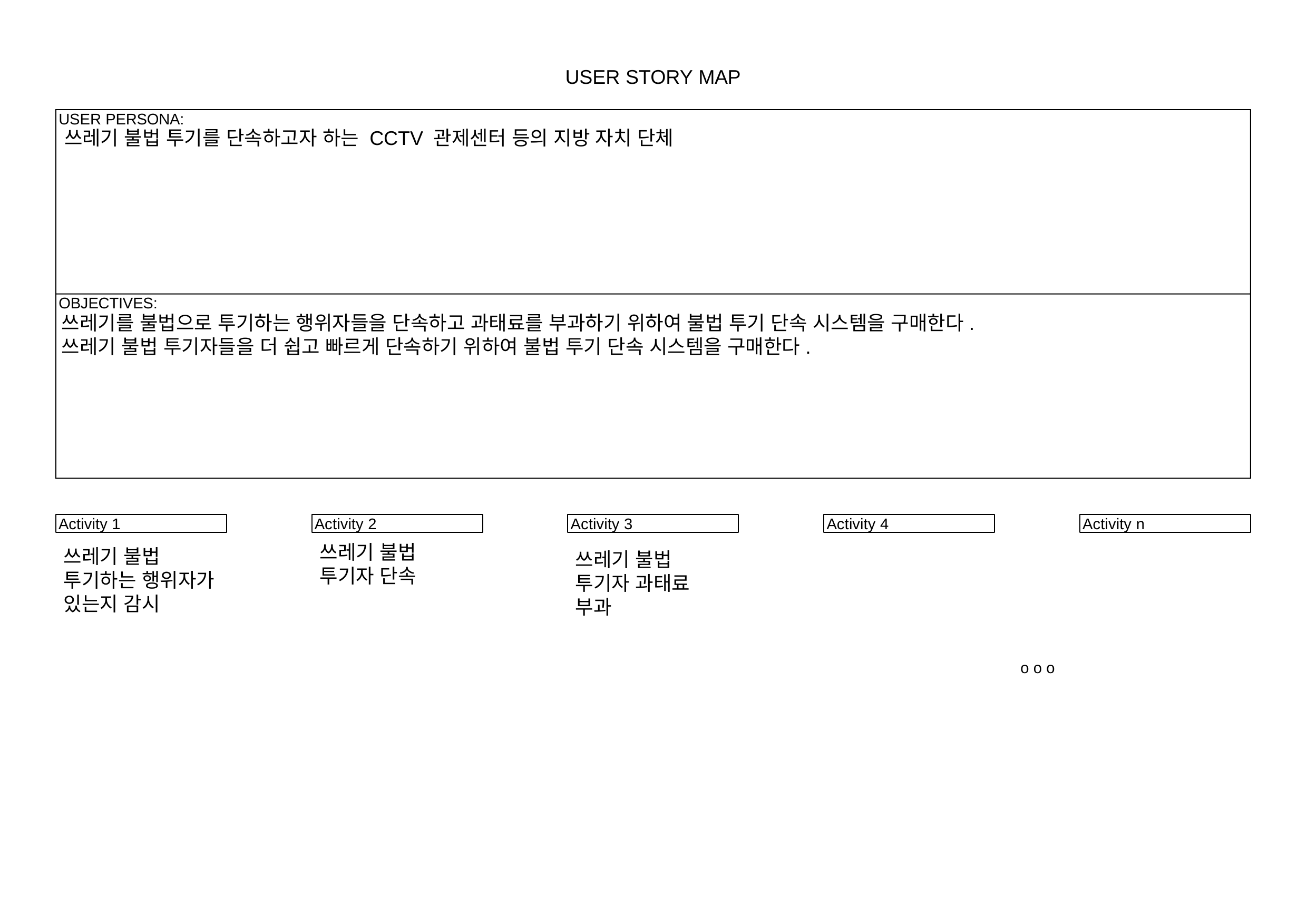

USER STORY MAP
USER PERSONA:

쓰레기 불법 투기를 단속하고자 하는 CCTV 관제센터 등의 지방 자치 단체
OBJECTIVES:
쓰레기를 불법으로 투기하는 행위자들을 단속하고 과태료를 부과하기 위하여 불법 투기 단속 시스템을 구매한다.
쓰레기 불법 투기자들을 더 쉽고 빠르게 단속하기 위하여 불법 투기 단속 시스템을 구매한다.
Activity 1
Activity 2
Activity 3
Activity 4
Activity n
쓰레기 불법 투기자 단속
쓰레기 불법 투기하는 행위자가 있는지 감시
쓰레기 불법 투기자 과태료 부과
o o o